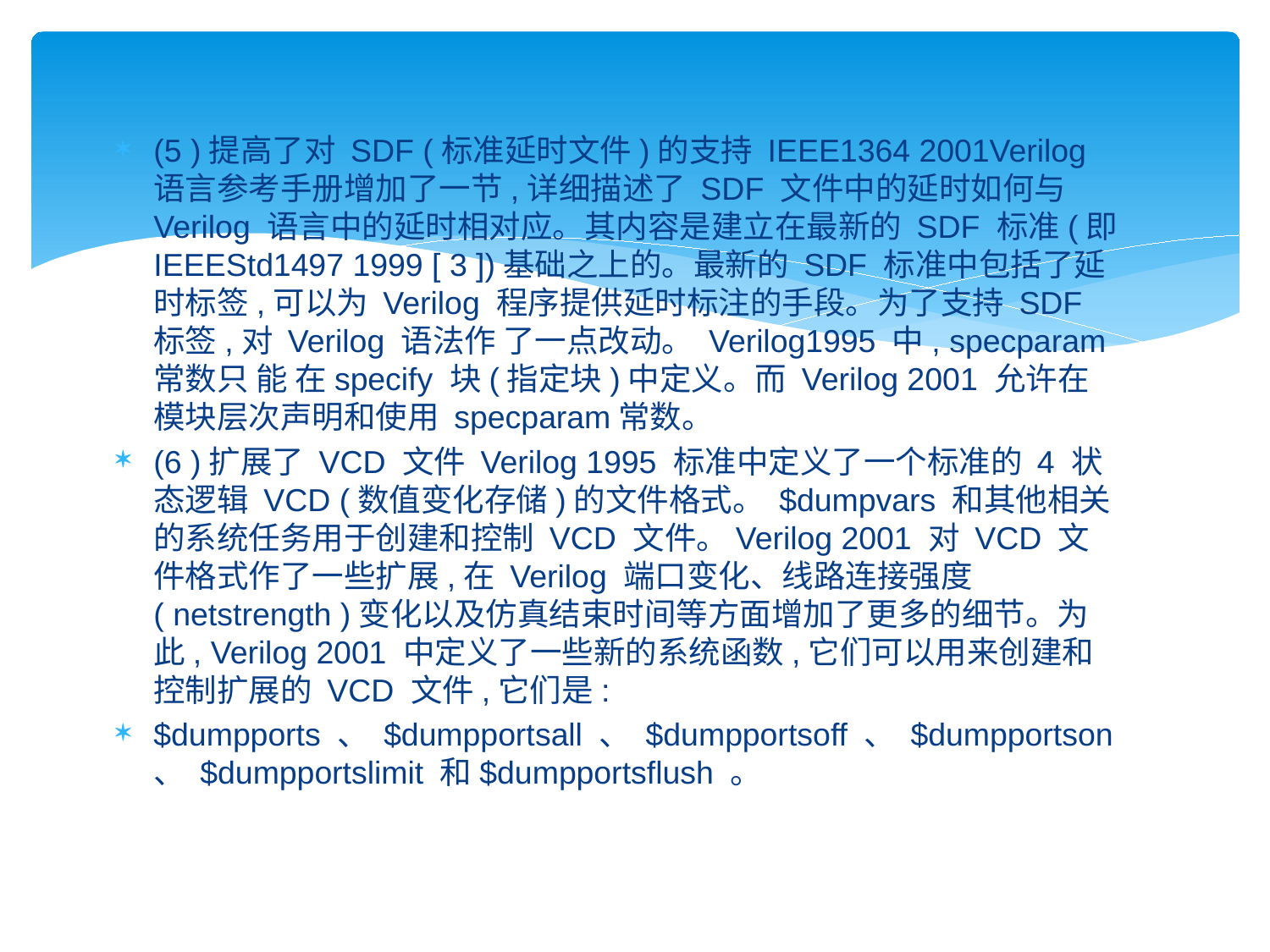

#
(5 )提高了对 SDF (标准延时文件)的支持 IEEE1364 2001Verilog 语言参考手册增加了一节,详细描述了 SDF 文件中的延时如何与 Verilog 语言中的延时相对应。其内容是建立在最新的 SDF 标准(即 IEEEStd1497 1999 [ 3 ])基础之上的。最新的 SDF 标准中包括了延时标签,可以为 Verilog 程序提供延时标注的手段。为了支持 SDF 标签,对 Verilog 语法作 了一点改动。 Verilog1995 中, specparam 常数只 能 在specify 块(指定块)中定义。而 Verilog 2001 允许在模块层次声明和使用 specparam常数。
(6 )扩展了 VCD 文件 Verilog 1995 标准中定义了一个标准的 4 状态逻辑 VCD (数值变化存储)的文件格式。 $dumpvars 和其他相关的系统任务用于创建和控制 VCD 文件。Verilog 2001 对 VCD 文件格式作了一些扩展,在 Verilog 端口变化、线路连接强度( netstrength )变化以及仿真结束时间等方面增加了更多的细节。为此, Verilog 2001 中定义了一些新的系统函数,它们可以用来创建和控制扩展的 VCD 文件,它们是:
$dumpports 、 $dumpportsall 、 $dumpportsoff 、 $dumpportson 、 $dumpportslimit 和$dumpportsflush 。